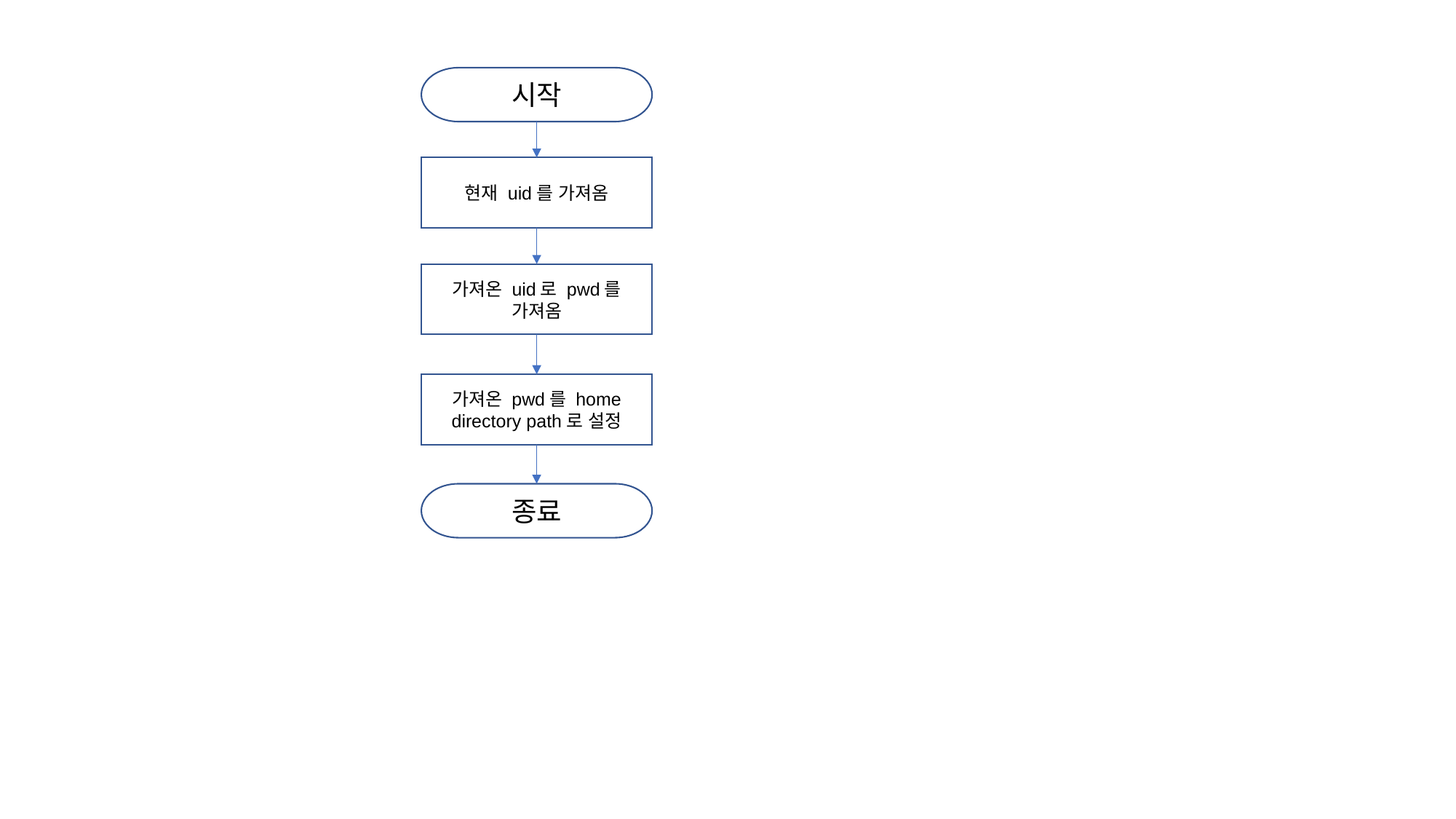

시작
현재 uid를 가져옴
가져온 uid로 pwd를 가져옴
가져온 pwd를 home directory path로 설정
종료